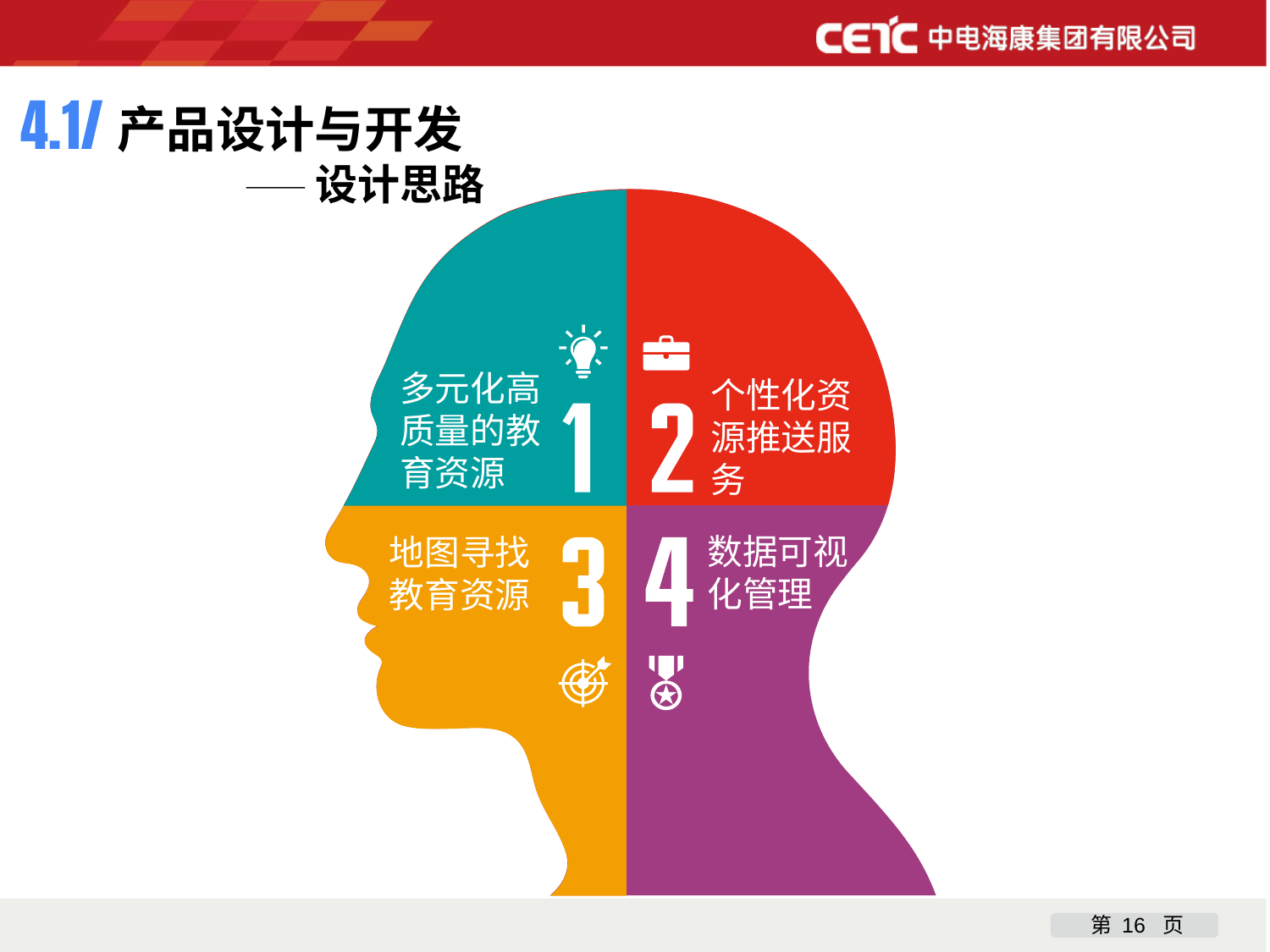

4.1/
产品设计与开发
	——设计思路

多元化高质量的教育资源
个性化资源推送服务

数据可视化管理
地图寻找教育资源